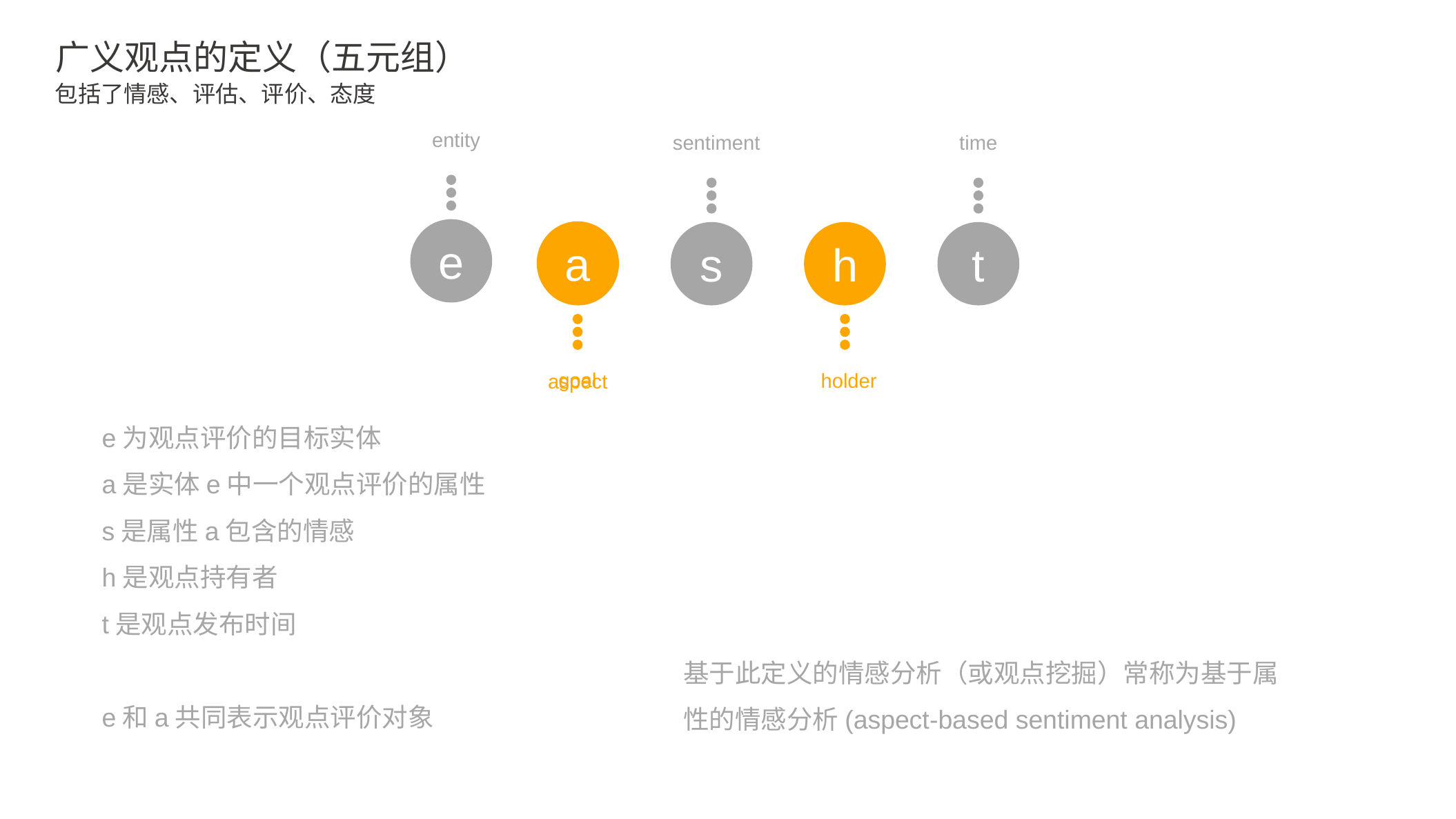

广义观点的定义（五元组）
包括了情感、评估、评价、态度
entity

e
sentiment
time

a
g
s
h
t

goal
holder
aspect
e为观点评价的目标实体
a是实体e中一个观点评价的属性
s是属性a包含的情感
h是观点持有者
t是观点发布时间

e和a共同表示观点评价对象
基于此定义的情感分析（或观点挖掘）常称为基于属性的情感分析(aspect-based sentiment analysis)